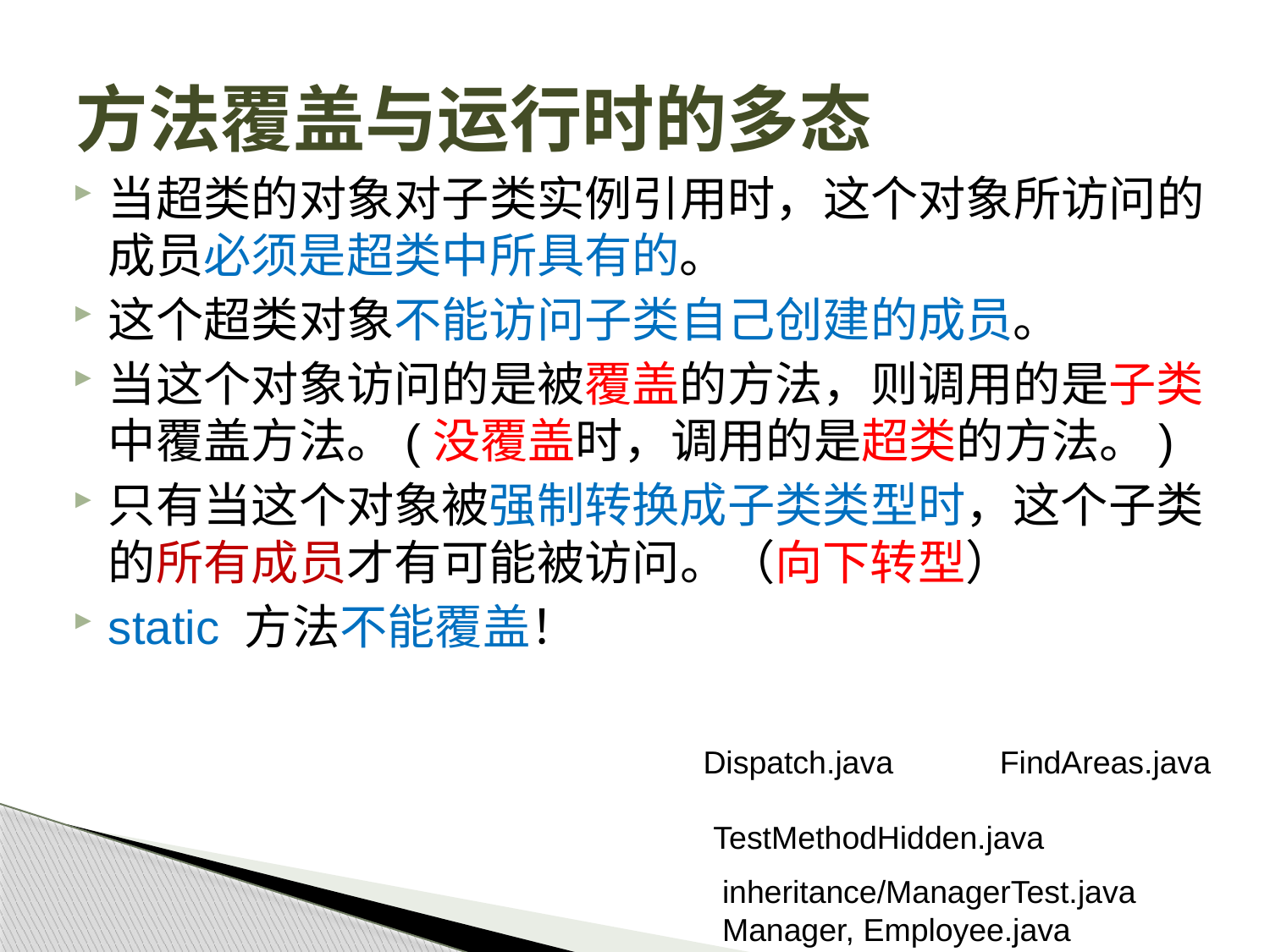

# 方法覆盖与运行时的多态
当超类的对象对子类实例引用时，这个对象所访问的成员必须是超类中所具有的。
这个超类对象不能访问子类自己创建的成员。
当这个对象访问的是被覆盖的方法，则调用的是子类中覆盖方法。(没覆盖时，调用的是超类的方法。)
只有当这个对象被强制转换成子类类型时，这个子类的所有成员才有可能被访问。（向下转型）
static 方法不能覆盖！

Dispatch.java
FindAreas.java
TestMethodHidden.java
inheritance/ManagerTest.java
Manager, Employee.java